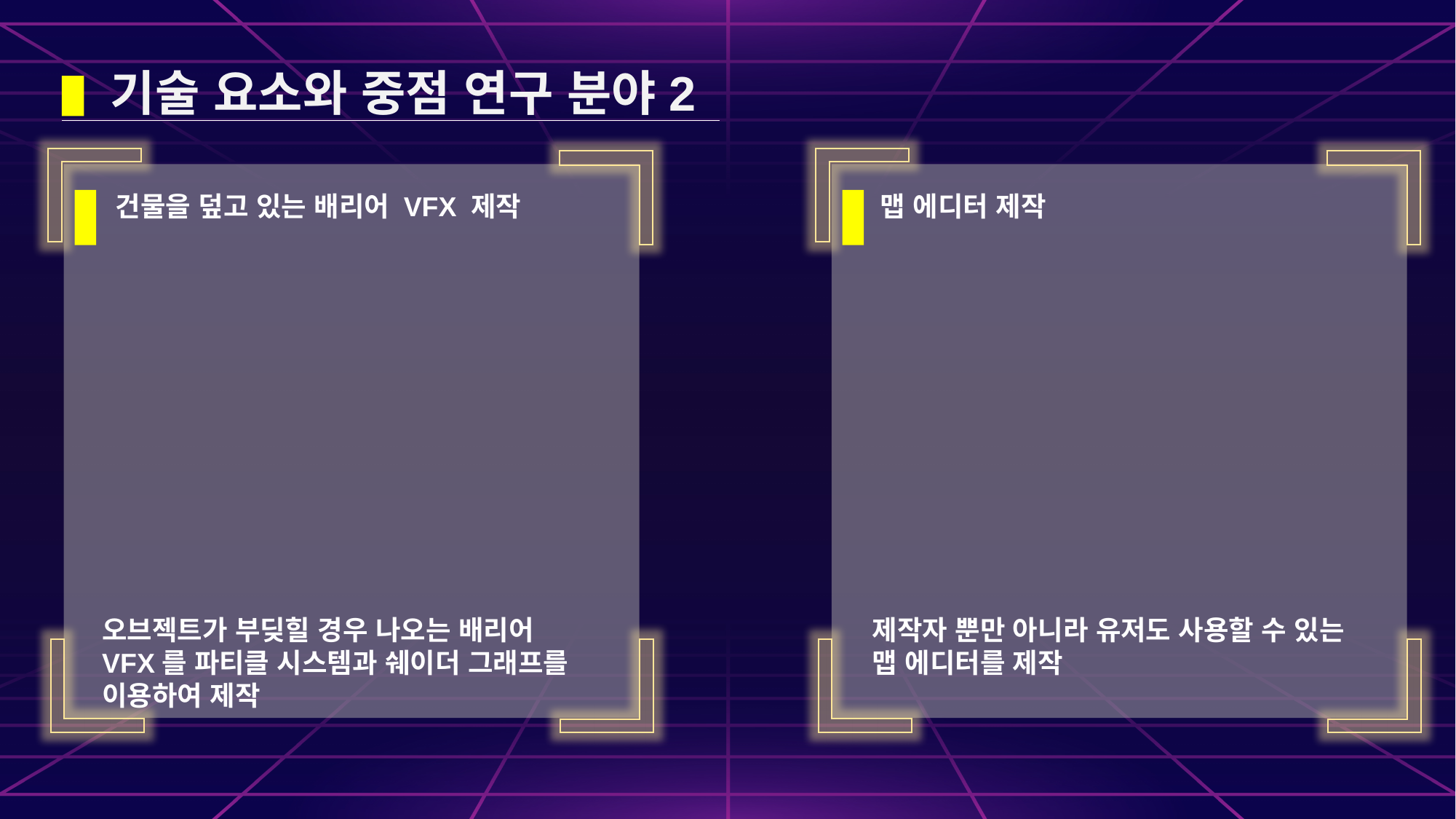

기술 요소와 중점 연구 분야2

건물을 덮고 있는 배리어 VFX 제작
맵 에디터 제작

오브젝트가 부딪힐 경우 나오는 배리어
VFX를 파티클 시스템과 쉐이더 그래프를
이용하여 제작
제작자 뿐만 아니라 유저도 사용할 수 있는
맵 에디터를 제작